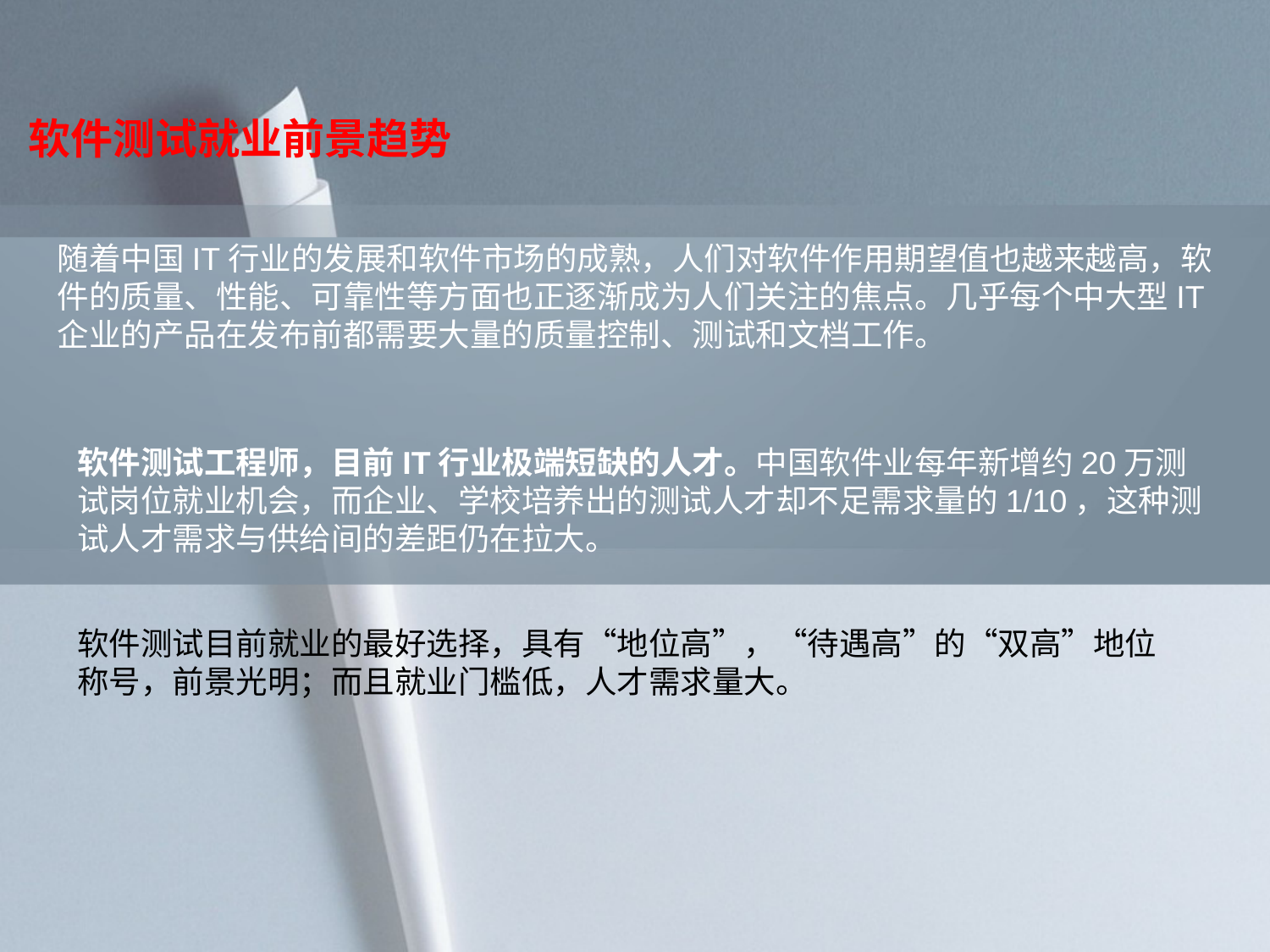

软件测试就业前景趋势
随着中国IT行业的发展和软件市场的成熟，人们对软件作用期望值也越来越高，软件的质量、性能、可靠性等方面也正逐渐成为人们关注的焦点。几乎每个中大型IT企业的产品在发布前都需要大量的质量控制、测试和文档工作。
软件测试工程师，目前IT行业极端短缺的人才。中国软件业每年新增约20万测试岗位就业机会，而企业、学校培养出的测试人才却不足需求量的1/10，这种测试人才需求与供给间的差距仍在拉大。
软件测试目前就业的最好选择，具有“地位高”，“待遇高”的“双高”地位称号，前景光明；而且就业门槛低，人才需求量大。